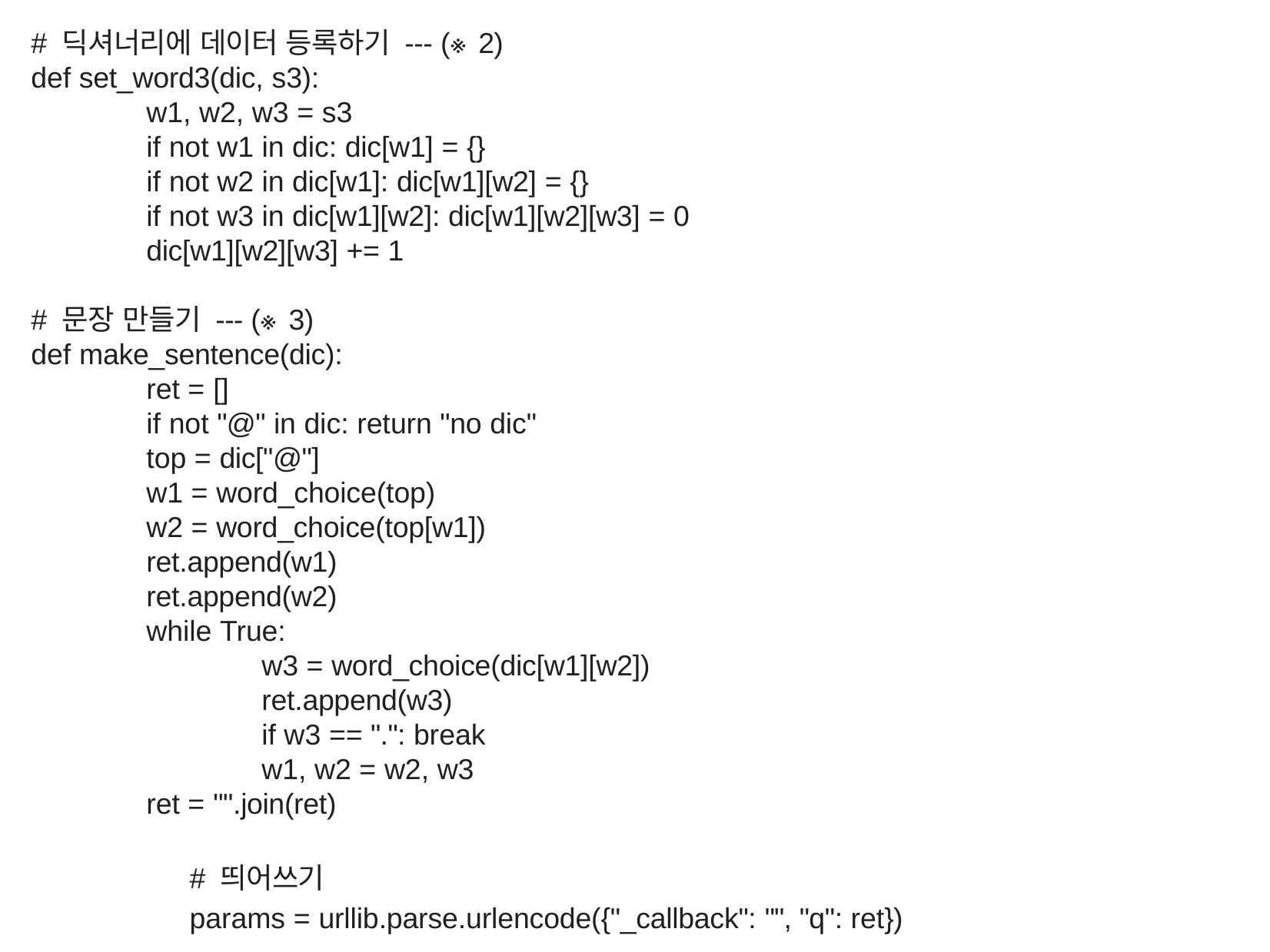

# 딕셔너리에 데이터 등록하기 --- (※2)
def set_word3(dic, s3):
	w1, w2, w3 = s3
	if not w1 in dic: dic[w1] = {}
	if not w2 in dic[w1]: dic[w1][w2] = {}
	if not w3 in dic[w1][w2]: dic[w1][w2][w3] = 0
	dic[w1][w2][w3] += 1

# 문장 만들기 --- (※3)
def make_sentence(dic):
	ret = []
	if not "@" in dic: return "no dic"
	top = dic["@"]
	w1 = word_choice(top)
	w2 = word_choice(top[w1])
	ret.append(w1)
	ret.append(w2)
	while True:
		w3 = word_choice(dic[w1][w2])
		ret.append(w3)
		if w3 == ".": break
		w1, w2 = w2, w3
	ret = "".join(ret)

	# 띄어쓰기
	params = urllib.parse.urlencode({"_callback": "", "q": ret})